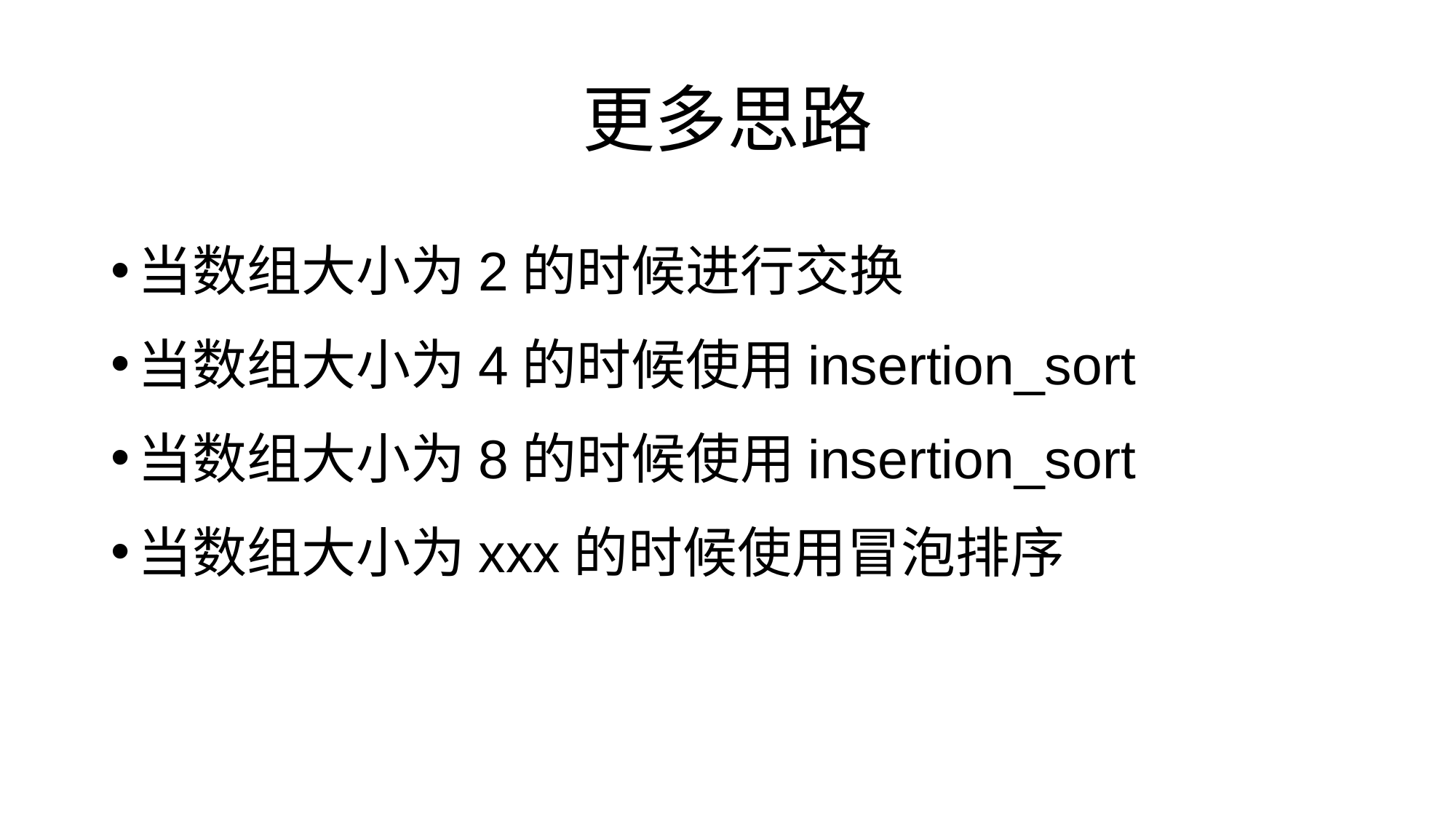

# 更多思路
当数组大小为2的时候进行交换
当数组大小为4的时候使用insertion_sort
当数组大小为8的时候使用insertion_sort
当数组大小为xxx的时候使用冒泡排序